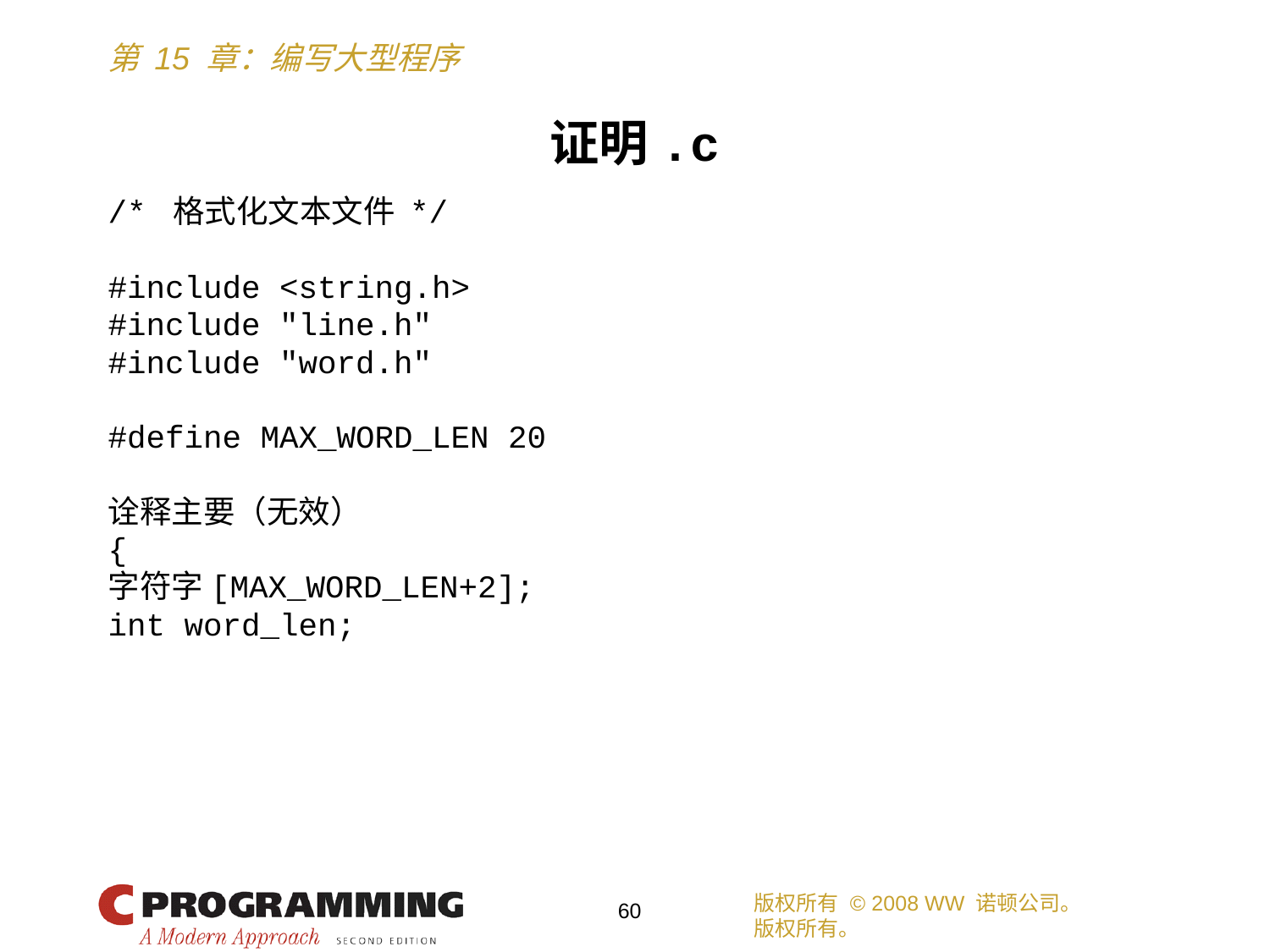

证明.c

/* 格式化文本文件 */

#include <string.h>
#include "line.h"
#include "word.h"

#define MAX_WORD_LEN 20

诠释主要（无效）
{
字符字[MAX_WORD_LEN+2];
int word_len;
版权所有 © 2008 WW 诺顿公司。
版权所有。
60